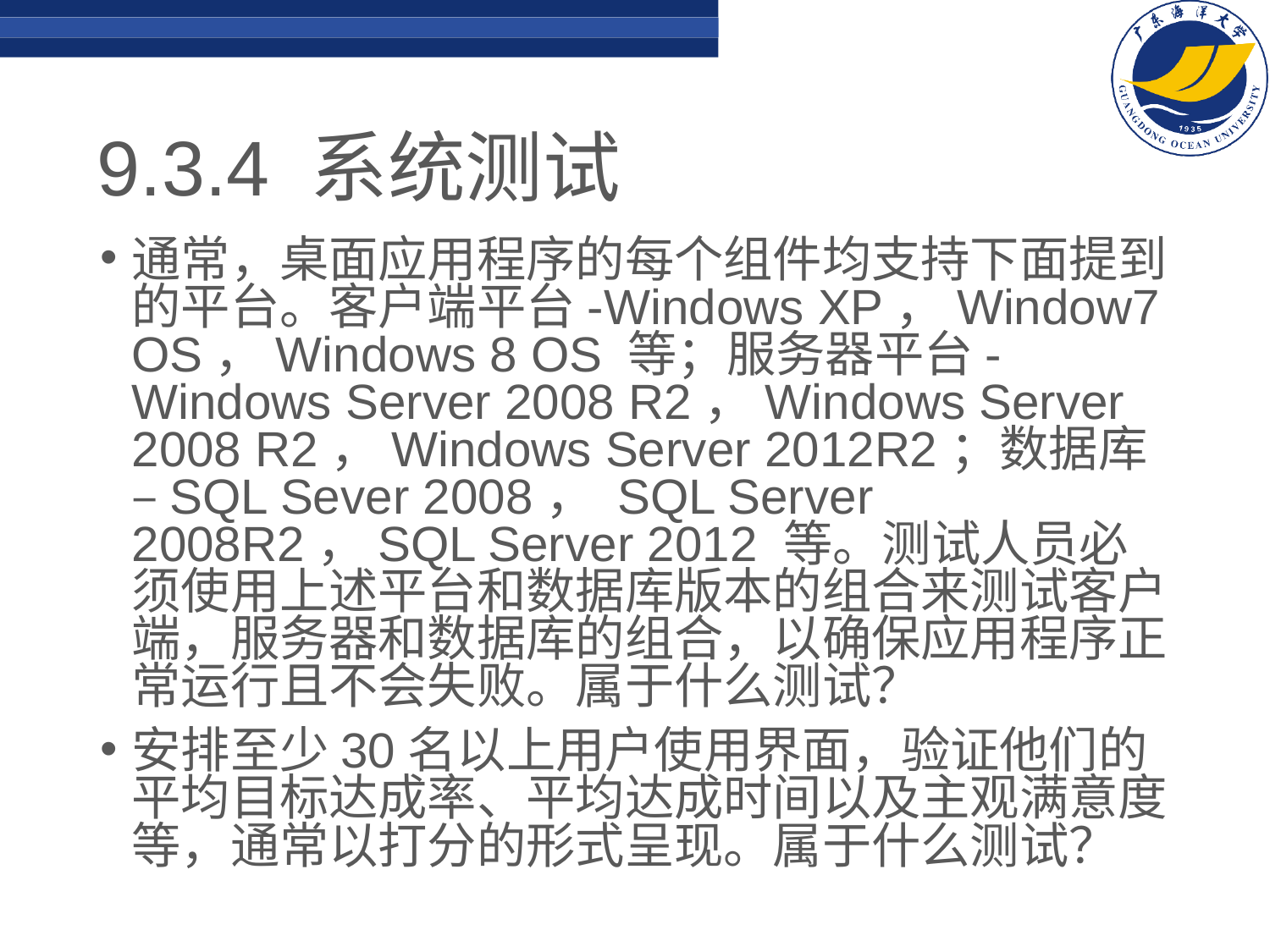

# 9.3.4 系统测试
通常，桌面应用程序的每个组件均支持下面提到的平台。客户端平台-Windows XP，Window7 OS，Windows 8 OS 等；服务器平台-Windows Server 2008 R2，Windows Server 2008 R2，Windows Server 2012R2；数据库–SQL Sever 2008， SQL Server 2008R2，SQL Server 2012 等。测试人员必须使用上述平台和数据库版本的组合来测试客户端，服务器和数据库的组合，以确保应用程序正常运行且不会失败。属于什么测试？
安排至少30名以上用户使用界面，验证他们的平均目标达成率、平均达成时间以及主观满意度等，通常以打分的形式呈现。属于什么测试？
17